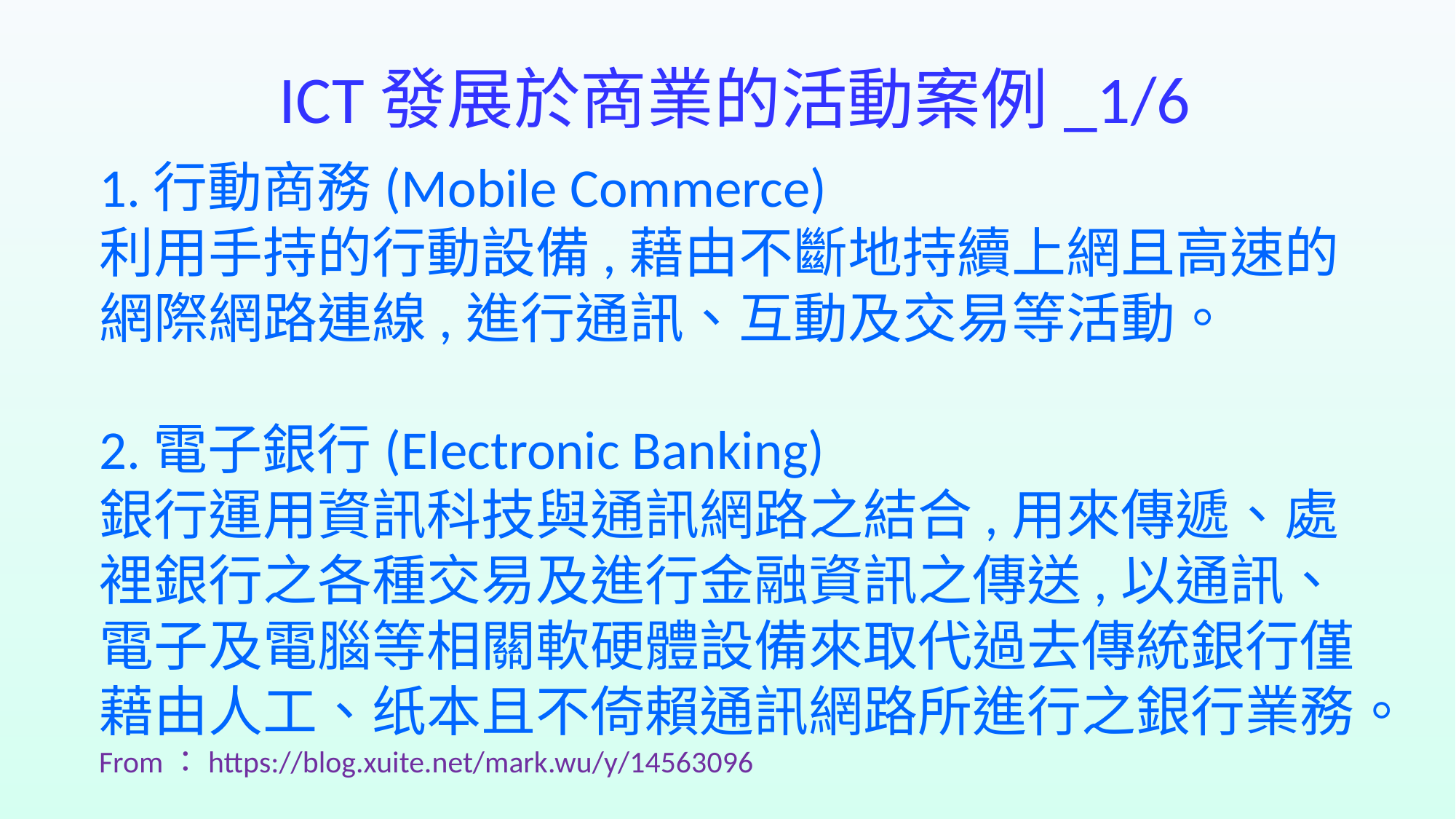

# ICT發展於商業的活動案例_1/6
1.行動商務(Mobile Commerce)
利用手持的行動設備,藉由不斷地持續上網且高速的網際網路連線,進行通訊、互動及交易等活動。

2.電子銀行(Electronic Banking)
銀行運用資訊科技與通訊網路之結合,用來傳遞、處裡銀行之各種交易及進行金融資訊之傳送,以通訊、電子及電腦等相關軟硬體設備來取代過去傳統銀行僅藉由人工、纸本且不倚賴通訊網路所進行之銀行業務。
From：https://blog.xuite.net/mark.wu/y/14563096